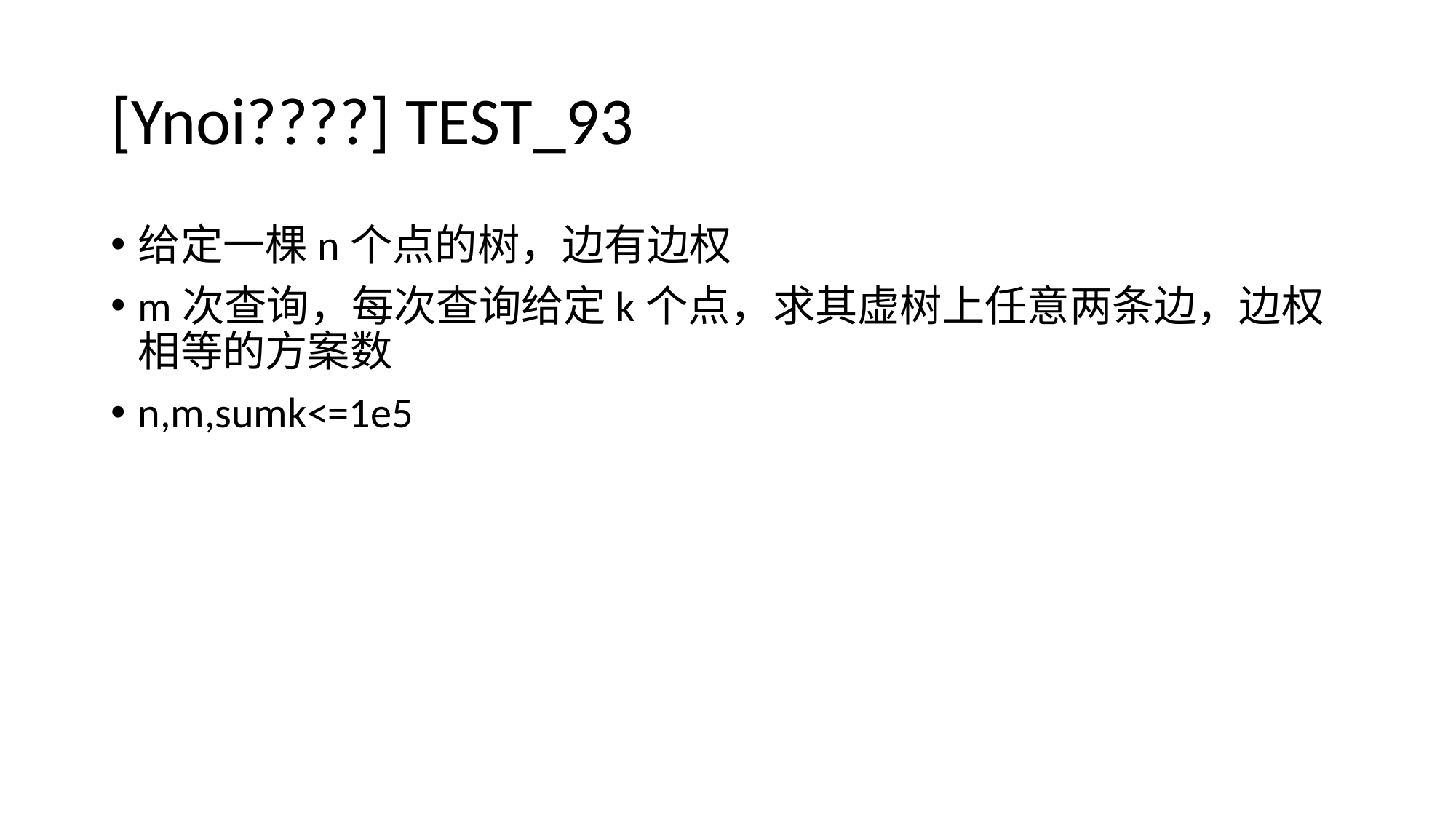

# [Ynoi????] TEST_93
给定一棵n个点的树，边有边权
m次查询，每次查询给定k个点，求其虚树上任意两条边，边权相等的方案数
n,m,sumk<=1e5